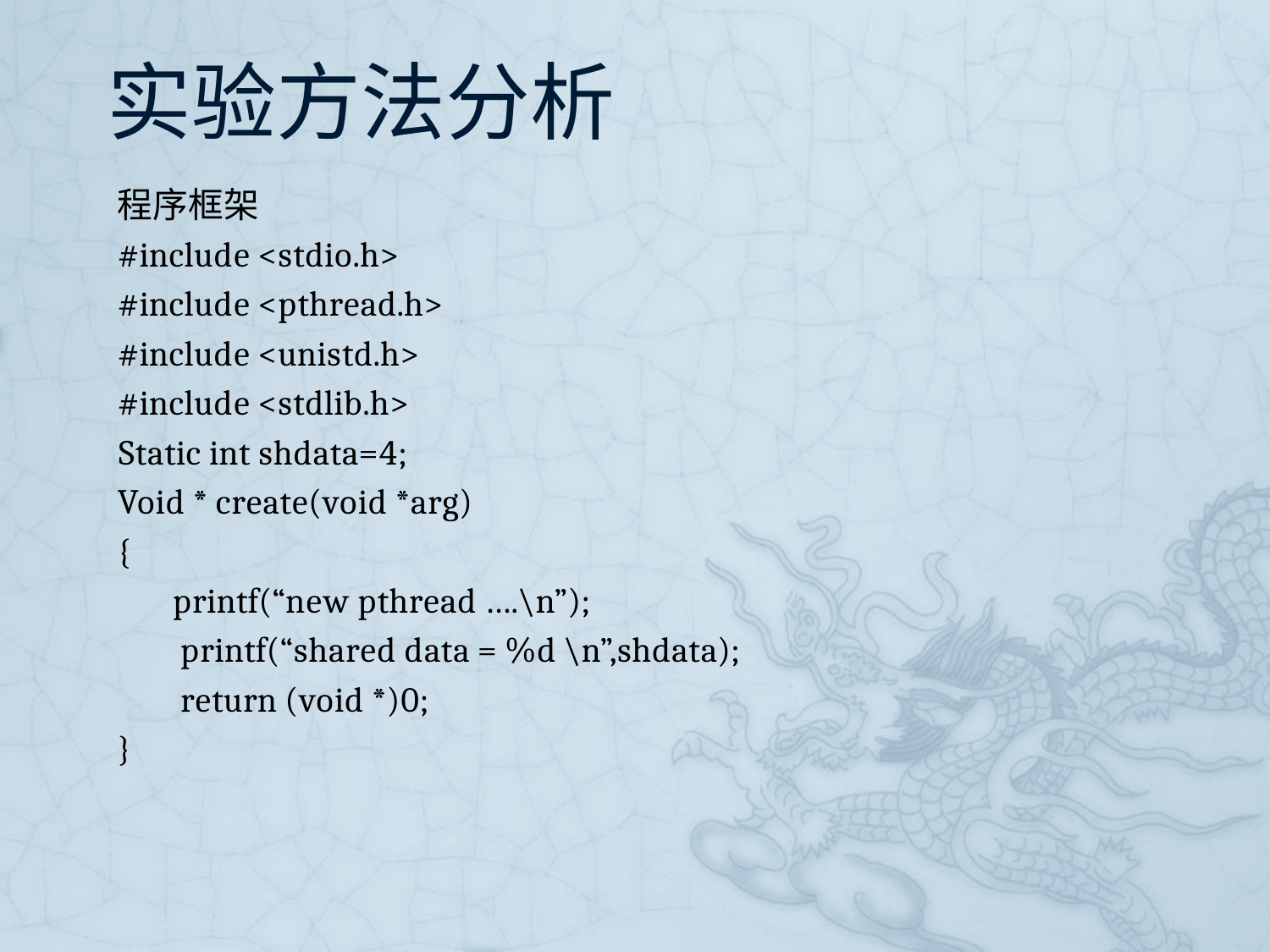

# 实验方法分析
程序框架
#include <stdio.h>
#include <pthread.h>
#include <unistd.h>
#include <stdlib.h>
Static int shdata=4;
Void * create(void *arg)
{
       printf(“new pthread ….\n”);
        printf(“shared data = %d \n”,shdata);
        return (void *)0;
}